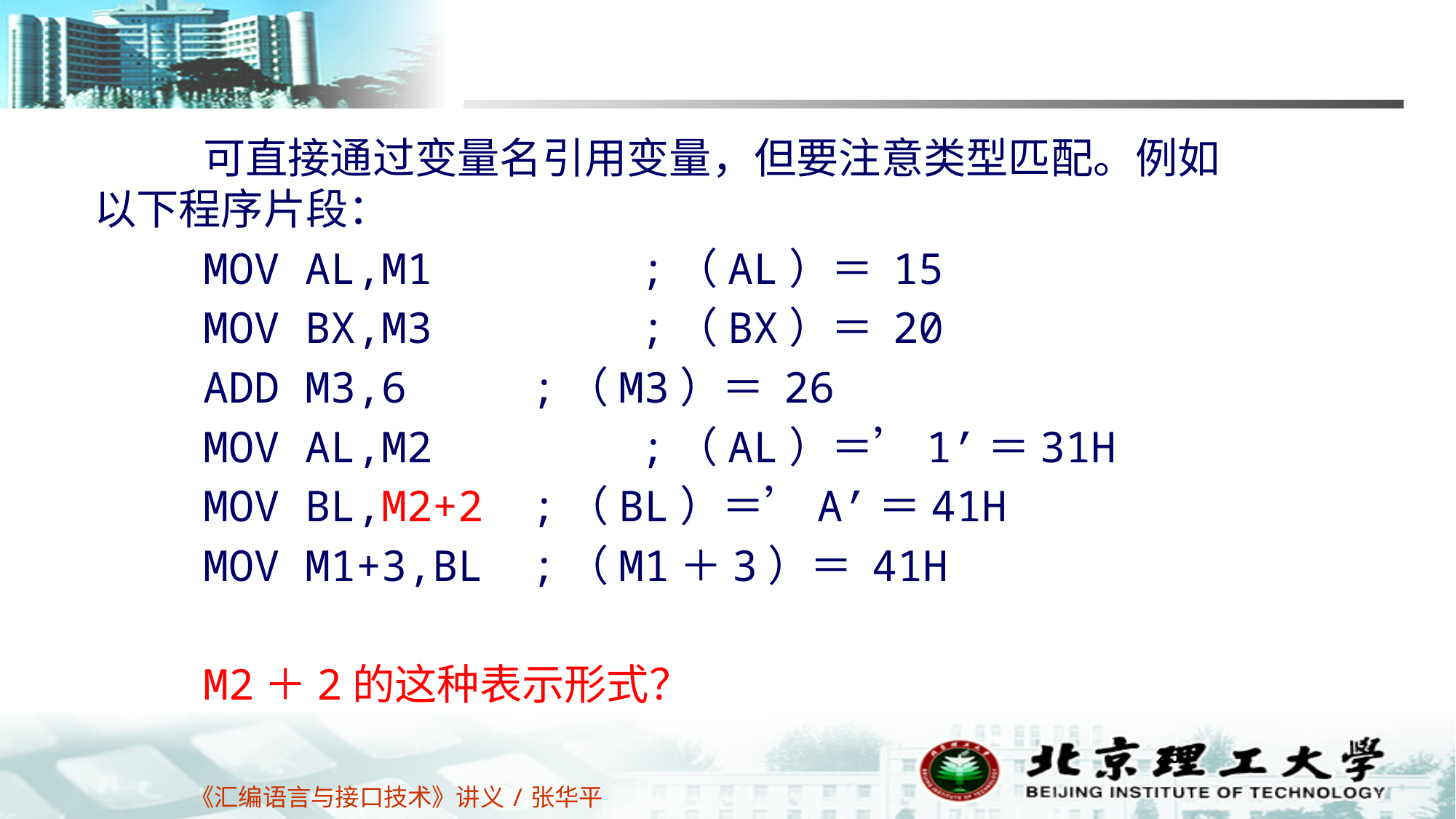

可直接通过变量名引用变量，但要注意类型匹配。例如以下程序片段：
	MOV AL,M1		;（AL）＝ 15
	MOV BX,M3		;（BX）＝ 20
	ADD M3,6		;（M3）＝ 26
	MOV AL,M2		;（AL）＝’1’＝31H
	MOV BL,M2+2	;（BL）＝’A’＝41H
	MOV M1+3,BL	;（M1＋3）＝ 41H

	M2＋2的这种表示形式？
25